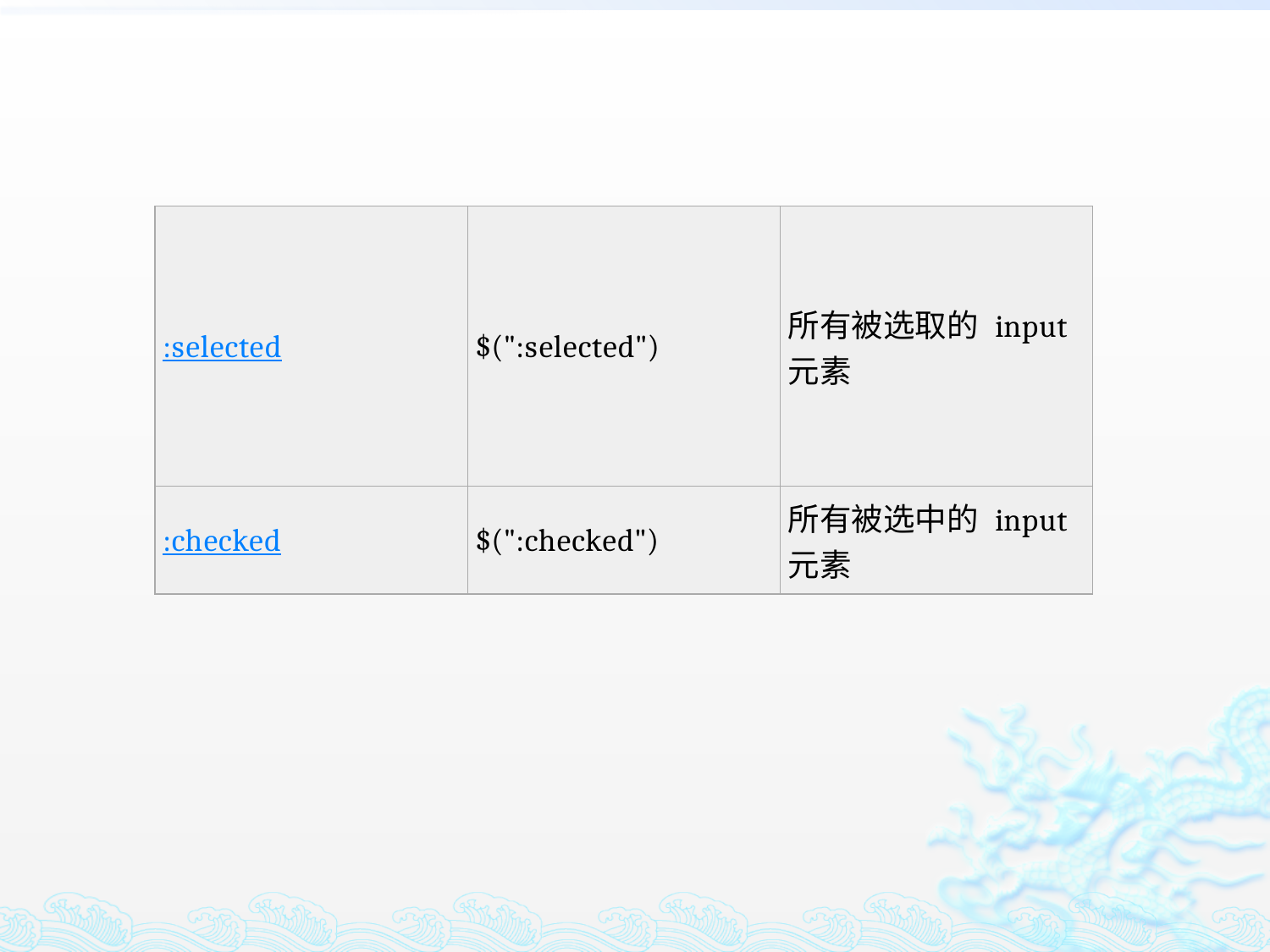

#
| :selected | $(":selected") | 所有被选取的 input 元素 |
| --- | --- | --- |
| :checked | $(":checked") | 所有被选中的 input 元素 |